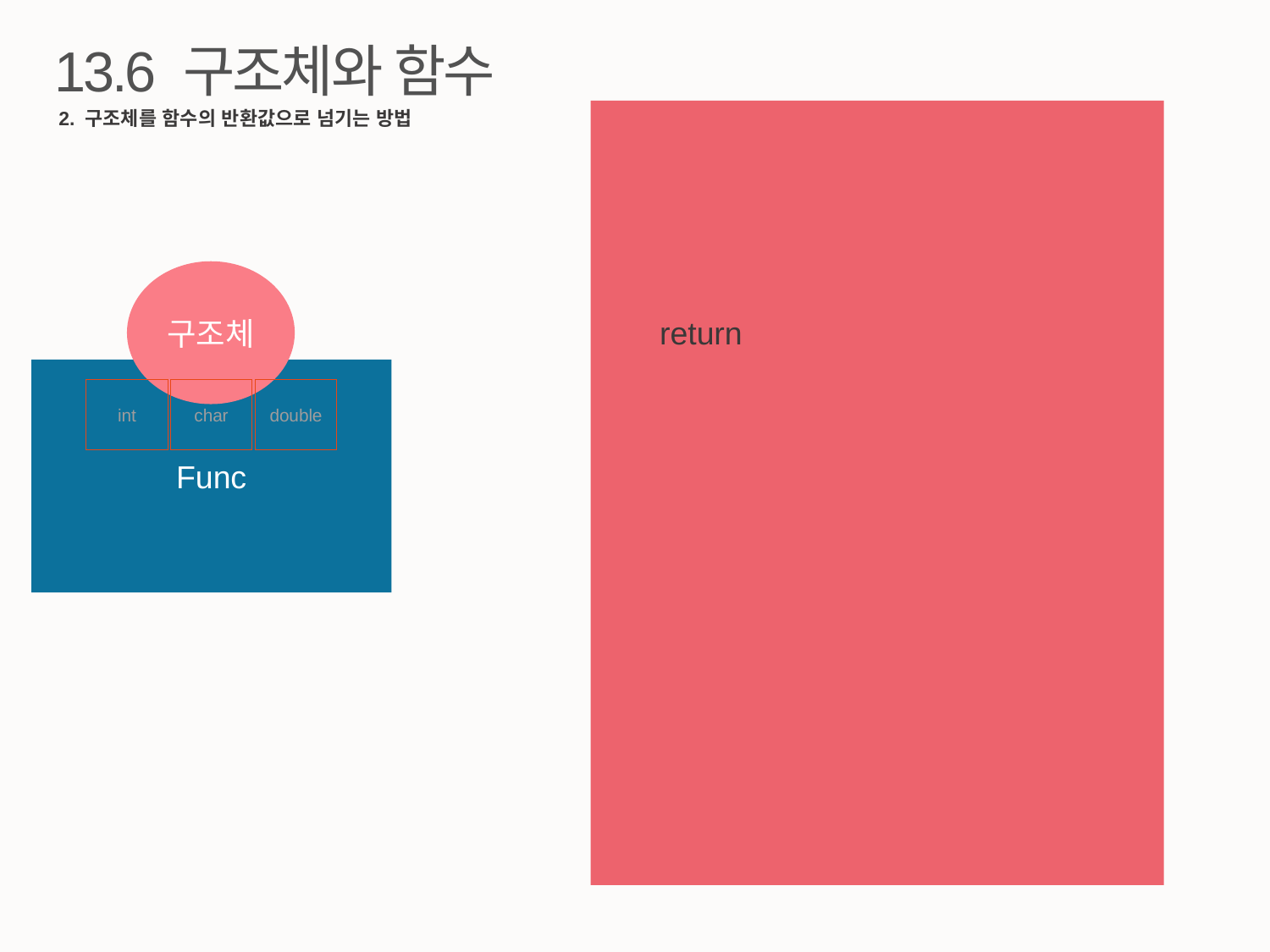

13.6 구조체와 함수
2. 구조체를 함수의 반환값으로 넘기는 방법

구조체
return
Func
int
char
double